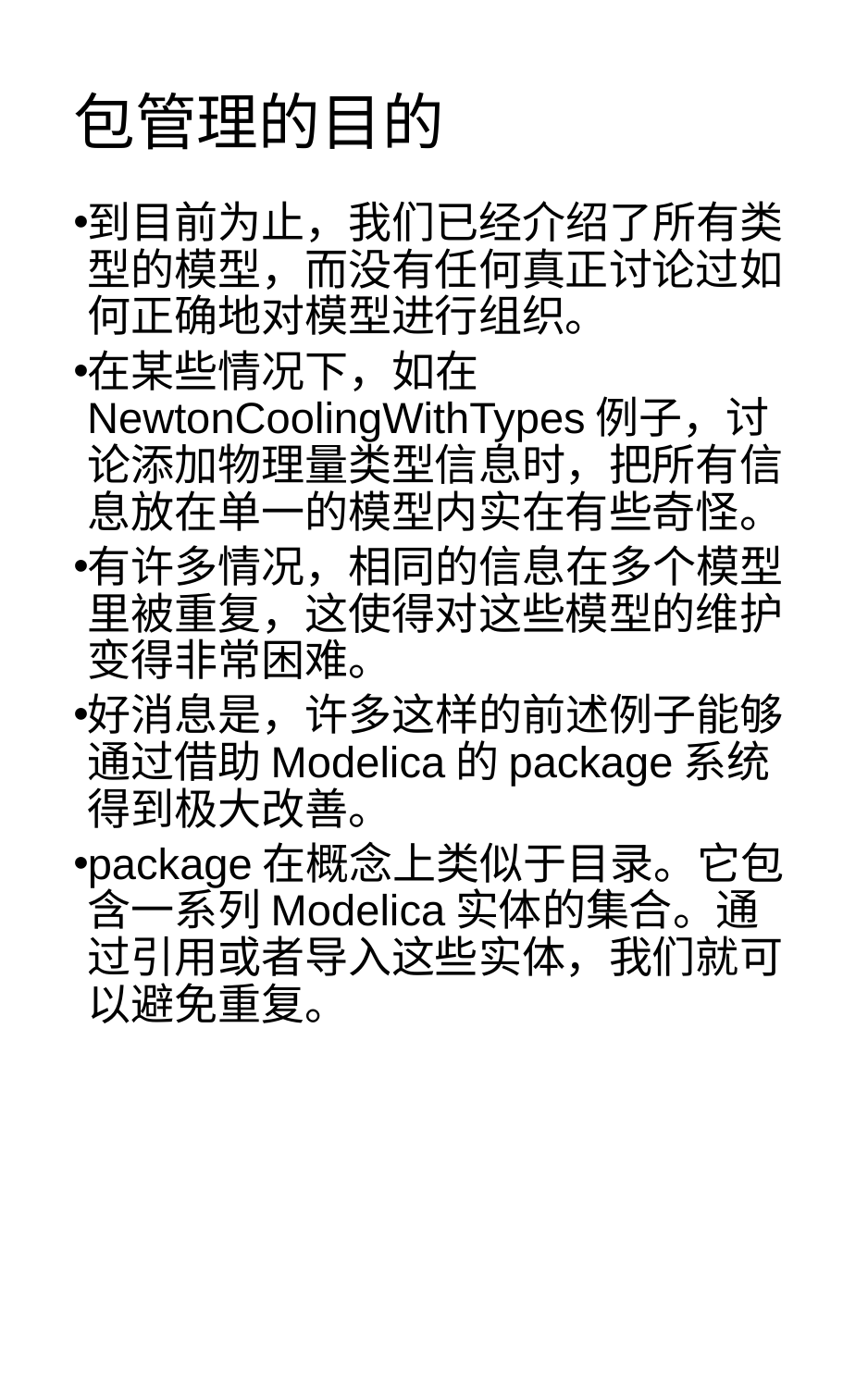

# 包管理的目的
到目前为止，我们已经介绍了所有类型的模型，而没有任何真正讨论过如何正确地对模型进行组织。
在某些情况下，如在NewtonCoolingWithTypes例子，讨论添加物理量类型信息时，把所有信息放在单一的模型内实在有些奇怪。
有许多情况，相同的信息在多个模型里被重复，这使得对这些模型的维护变得非常困难。
好消息是，许多这样的前述例子能够通过借助Modelica的package系统得到极大改善。
package在概念上类似于目录。它包含一系列Modelica实体的集合。通过引用或者导入这些实体，我们就可以避免重复。